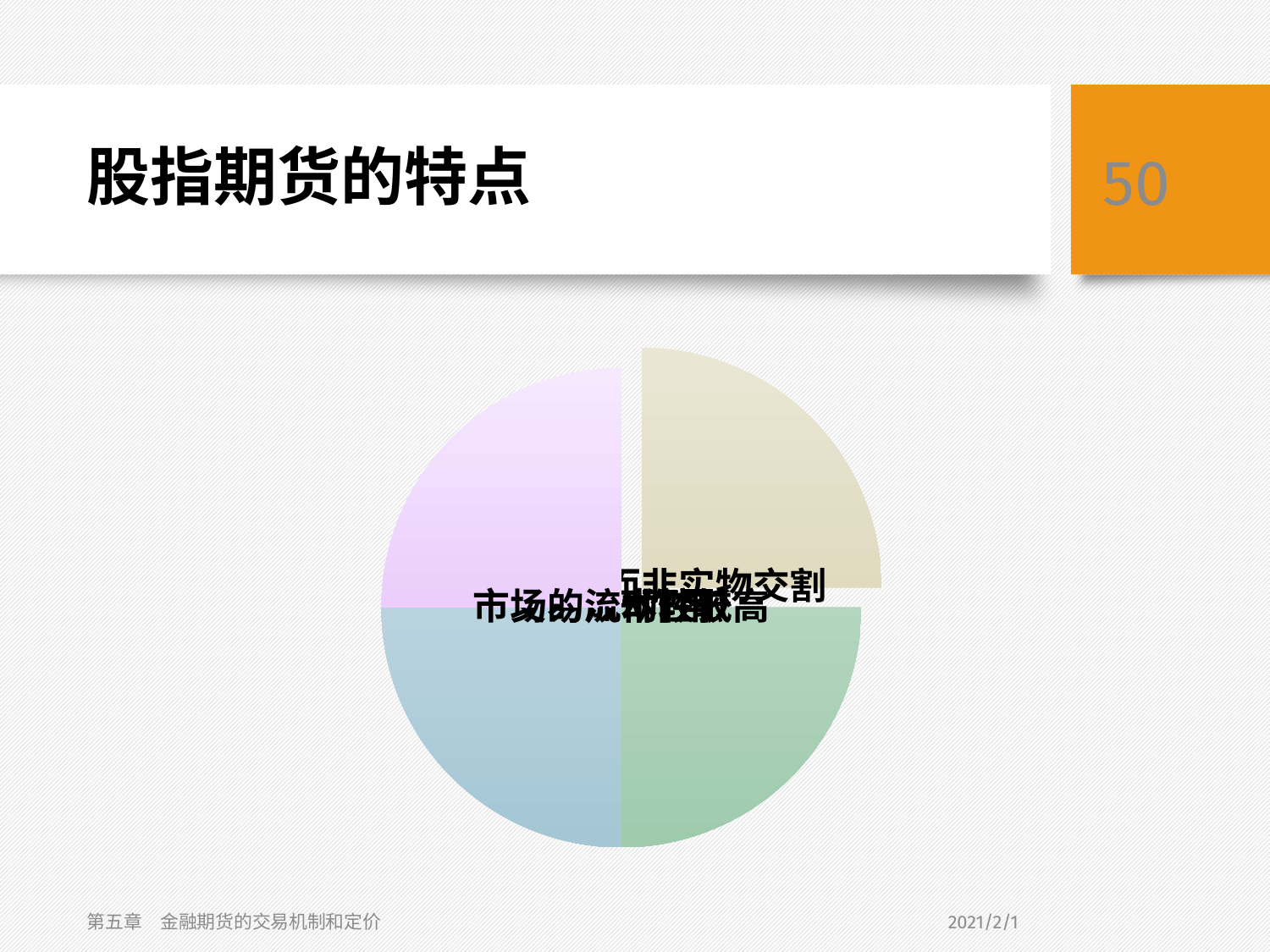

# 股指期货的特点
50
现金结算而非实物交割
高杠杆作用
交易成本较低
市场的流动性较高
2021/2/1
第五章　金融期货的交易机制和定价